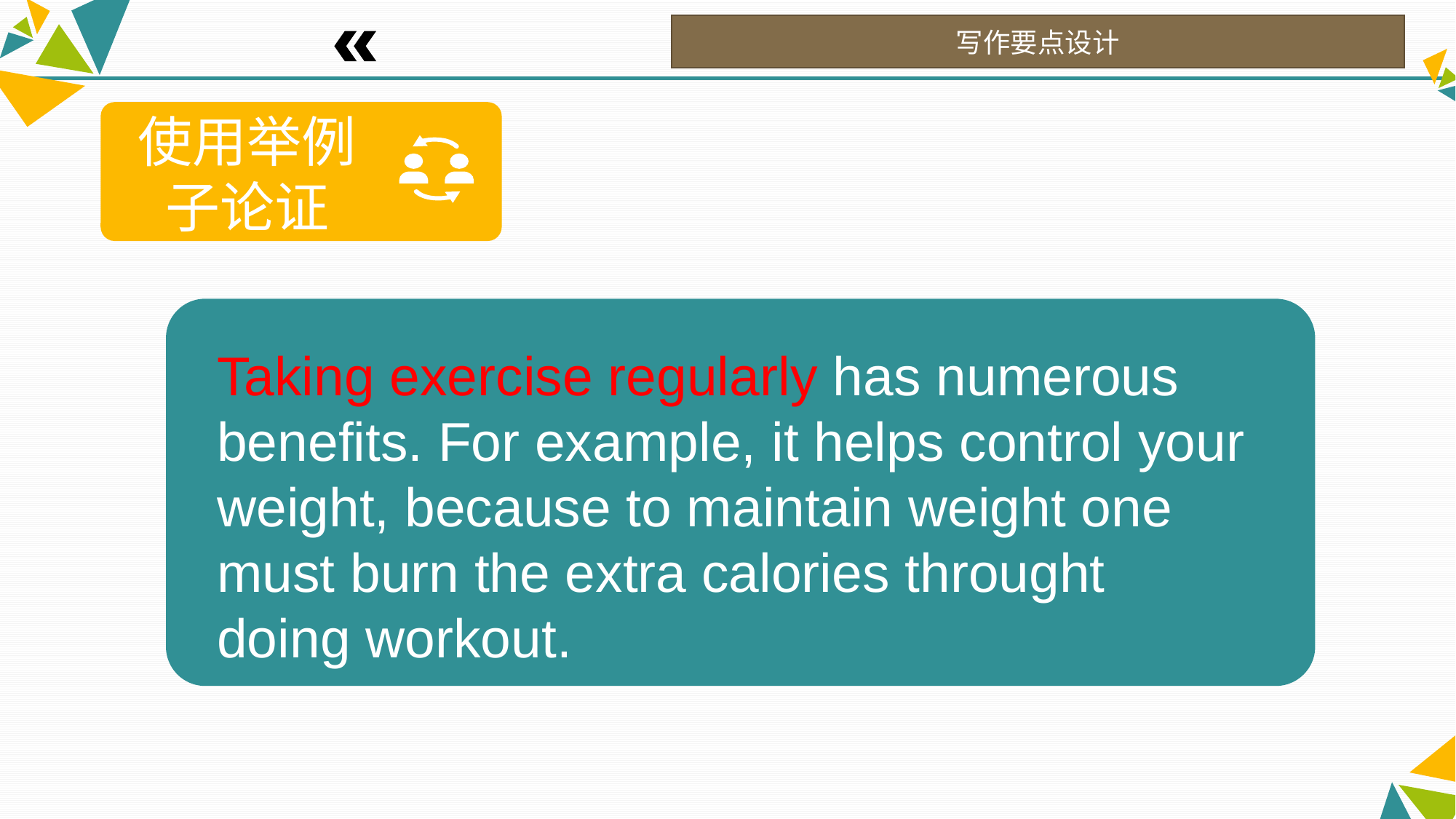

写作要点设计

使用举例子论证

Taking exercise regularly has numerous benefits. For example, it helps control your weight, because to maintain weight one must burn the extra calories throught doing workout.